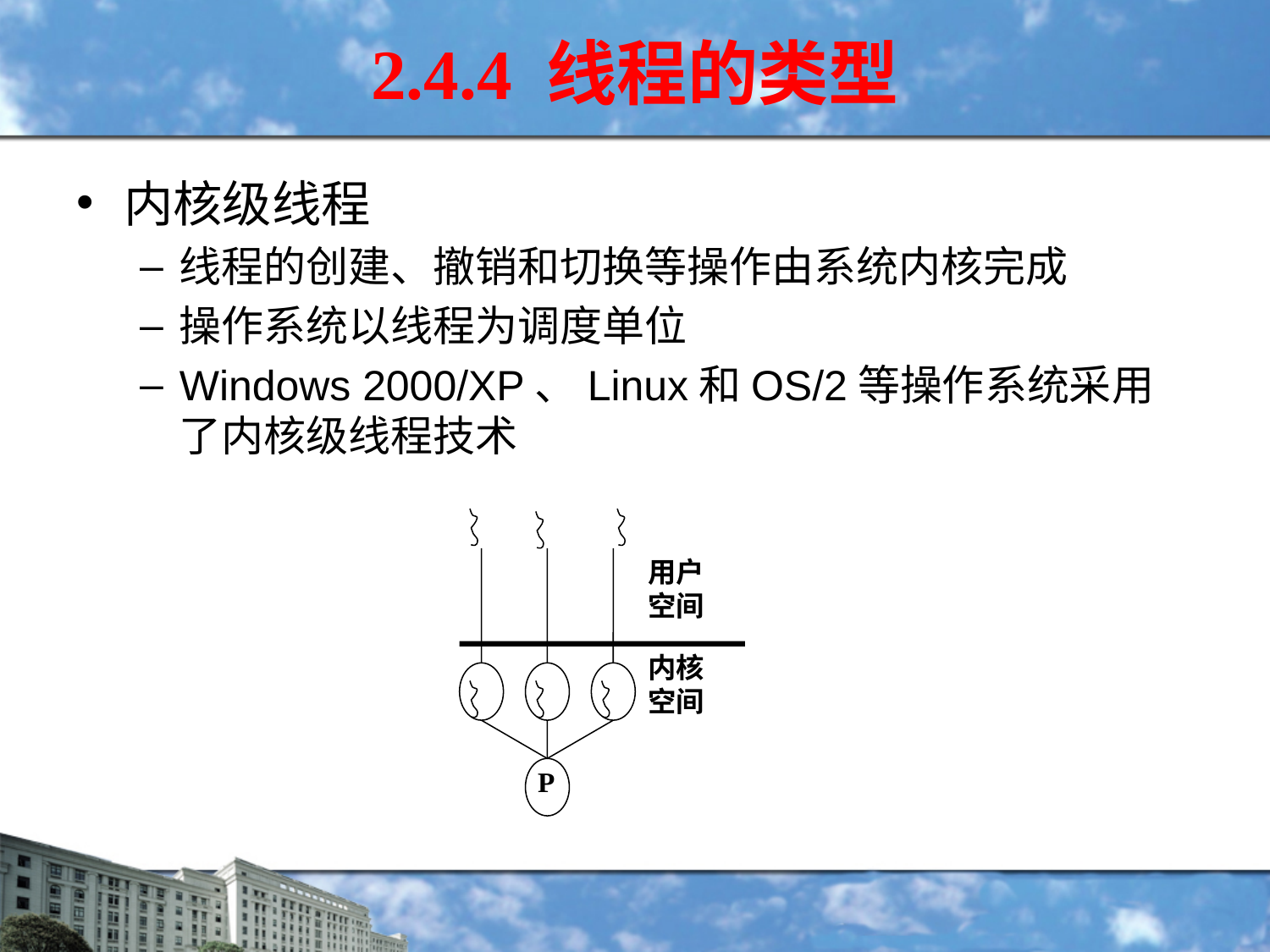

2.4.4 线程的类型
内核级线程
线程的创建、撤销和切换等操作由系统内核完成
操作系统以线程为调度单位
Windows 2000/XP、Linux和OS/2等操作系统采用了内核级线程技术

用户
空间
内核
空间

P